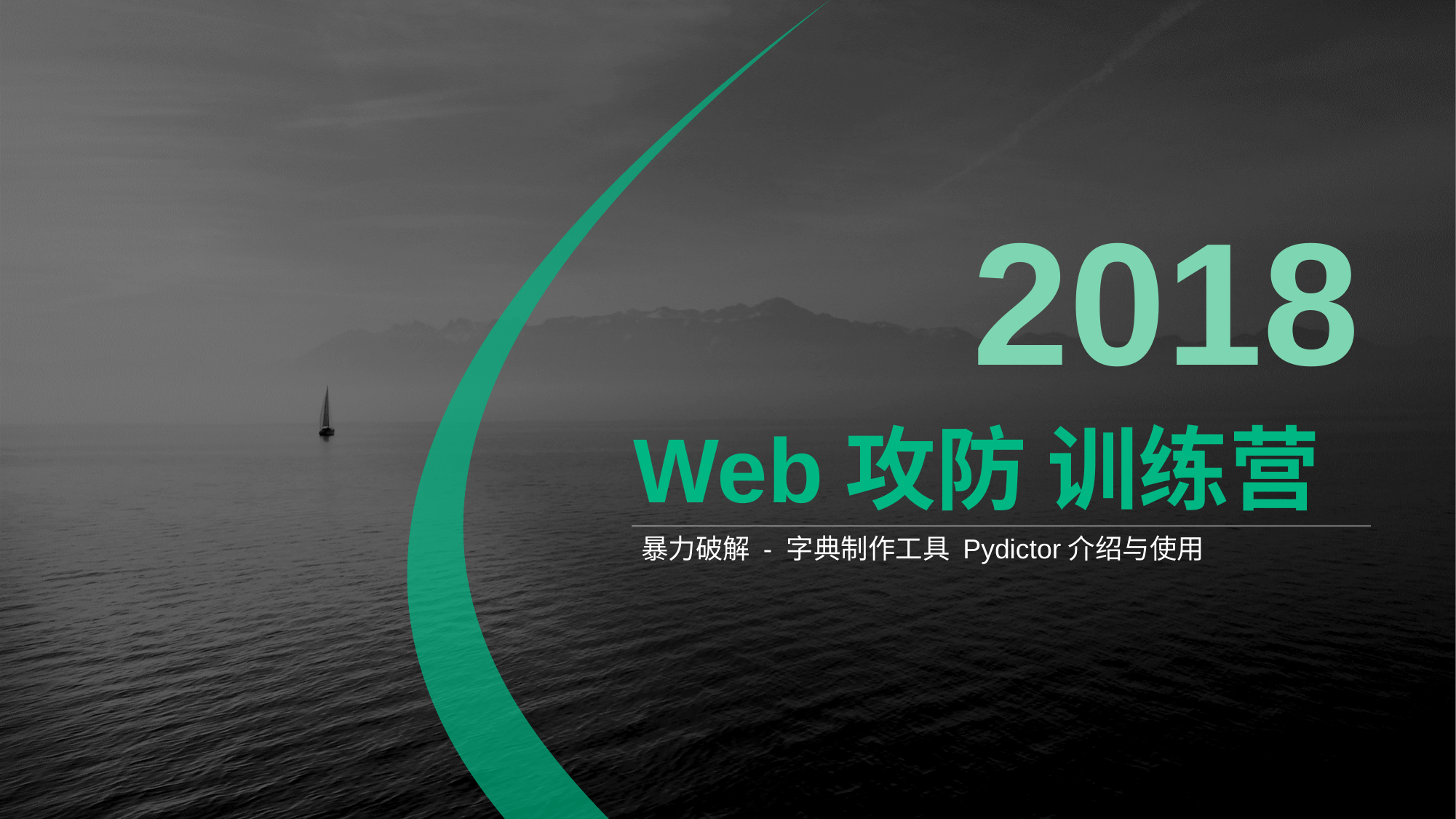

# Web攻防 训练营
暴力破解 - 字典制作工具 Pydictor介绍与使用